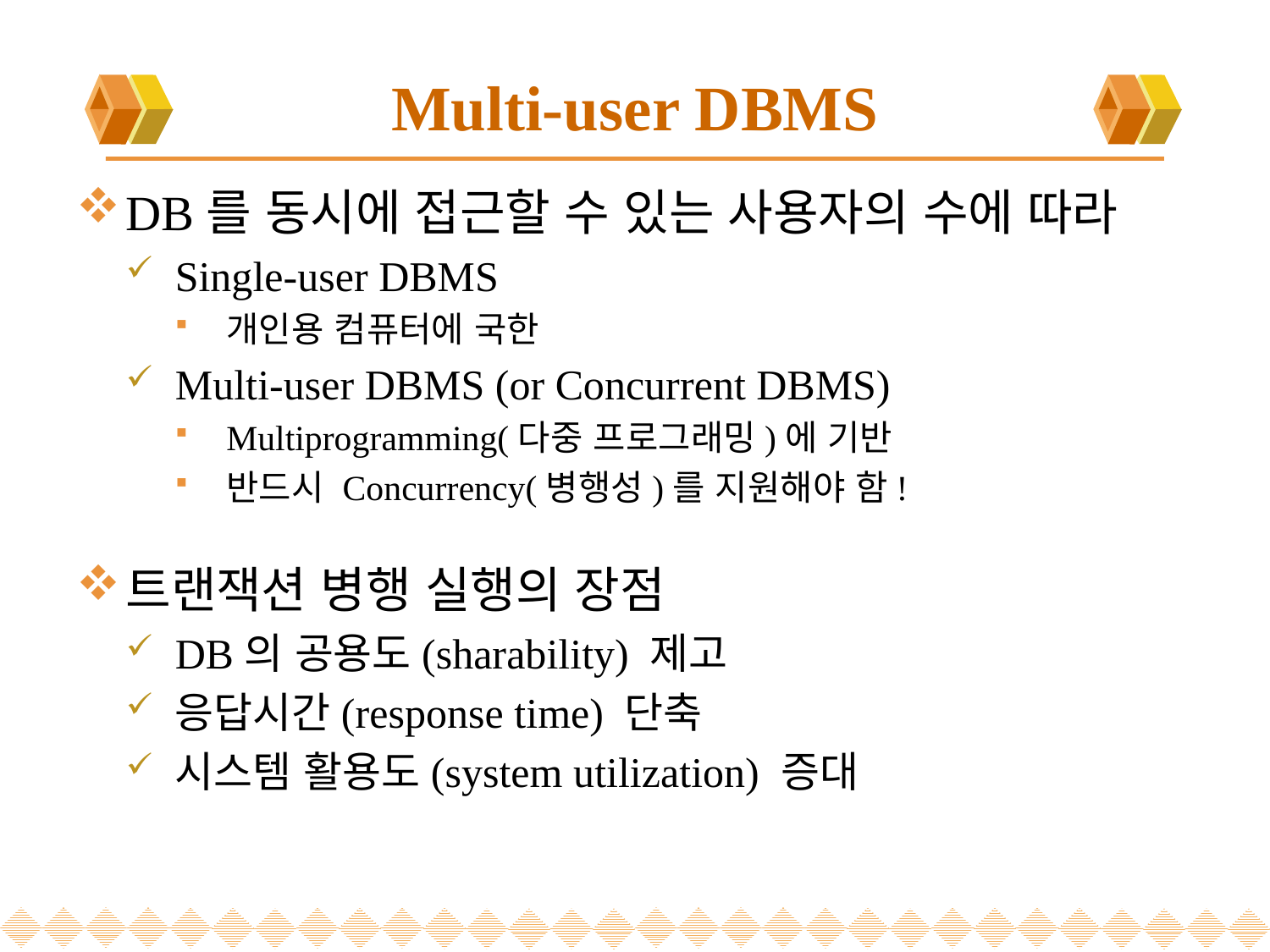

# Multi-user DBMS
DB를 동시에 접근할 수 있는 사용자의 수에 따라
Single-user DBMS
개인용 컴퓨터에 국한
Multi-user DBMS (or Concurrent DBMS)
Multiprogramming(다중 프로그래밍)에 기반
반드시 Concurrency(병행성)를 지원해야 함!

트랜잭션 병행 실행의 장점
DB의 공용도(sharability) 제고
응답시간(response time) 단축
시스템 활용도(system utilization) 증대